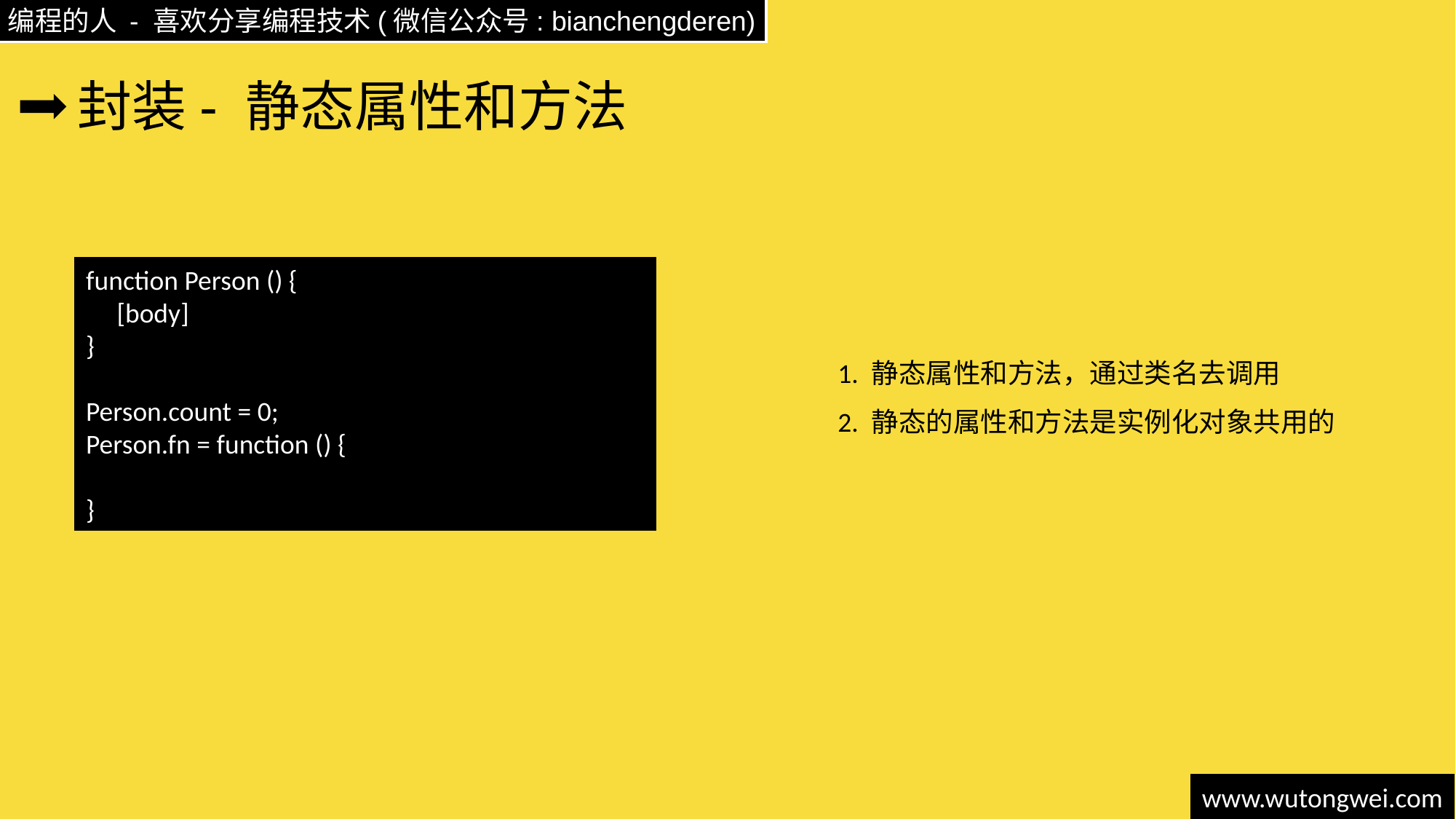

# 封装- 静态属性和方法
function Person () {
     [body]
}

Person.count = 0;
Person.fn = function () {

}
1. 静态属性和方法，通过类名去调用
2. 静态的属性和方法是实例化对象共用的